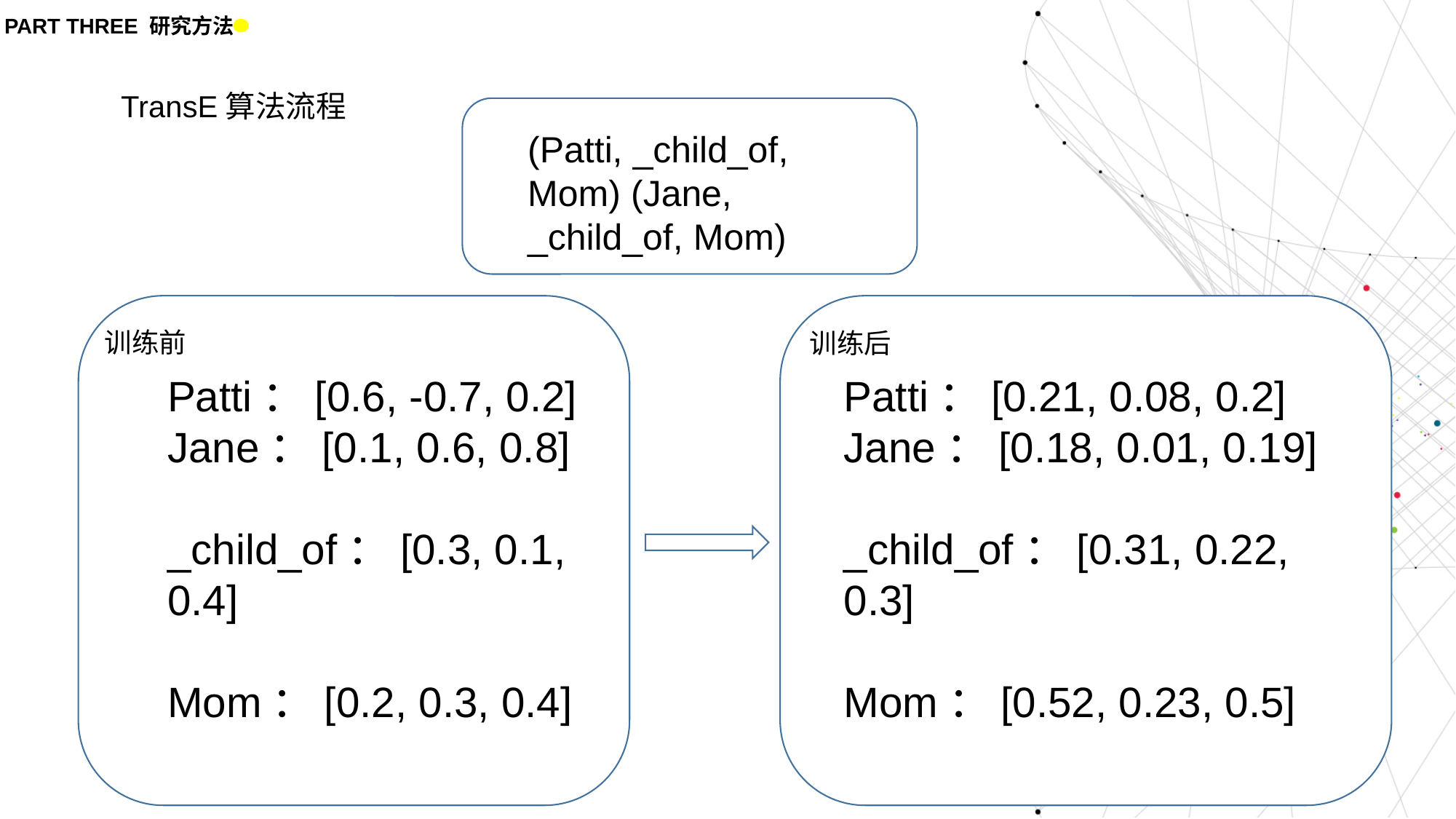

PART THREE 研究方法

TransE算法流程

(Patti, _child_of, Mom) (Jane, _child_of, Mom)

训练前
训练后
Patti：[0.6, -0.7, 0.2]
Jane：[0.1, 0.6, 0.8]

_child_of：[0.3, 0.1, 0.4]

Mom：[0.2, 0.3, 0.4]
Patti：[0.21, 0.08, 0.2]
Jane：[0.18, 0.01, 0.19]

_child_of：[0.31, 0.22, 0.3]

Mom：[0.52, 0.23, 0.5]